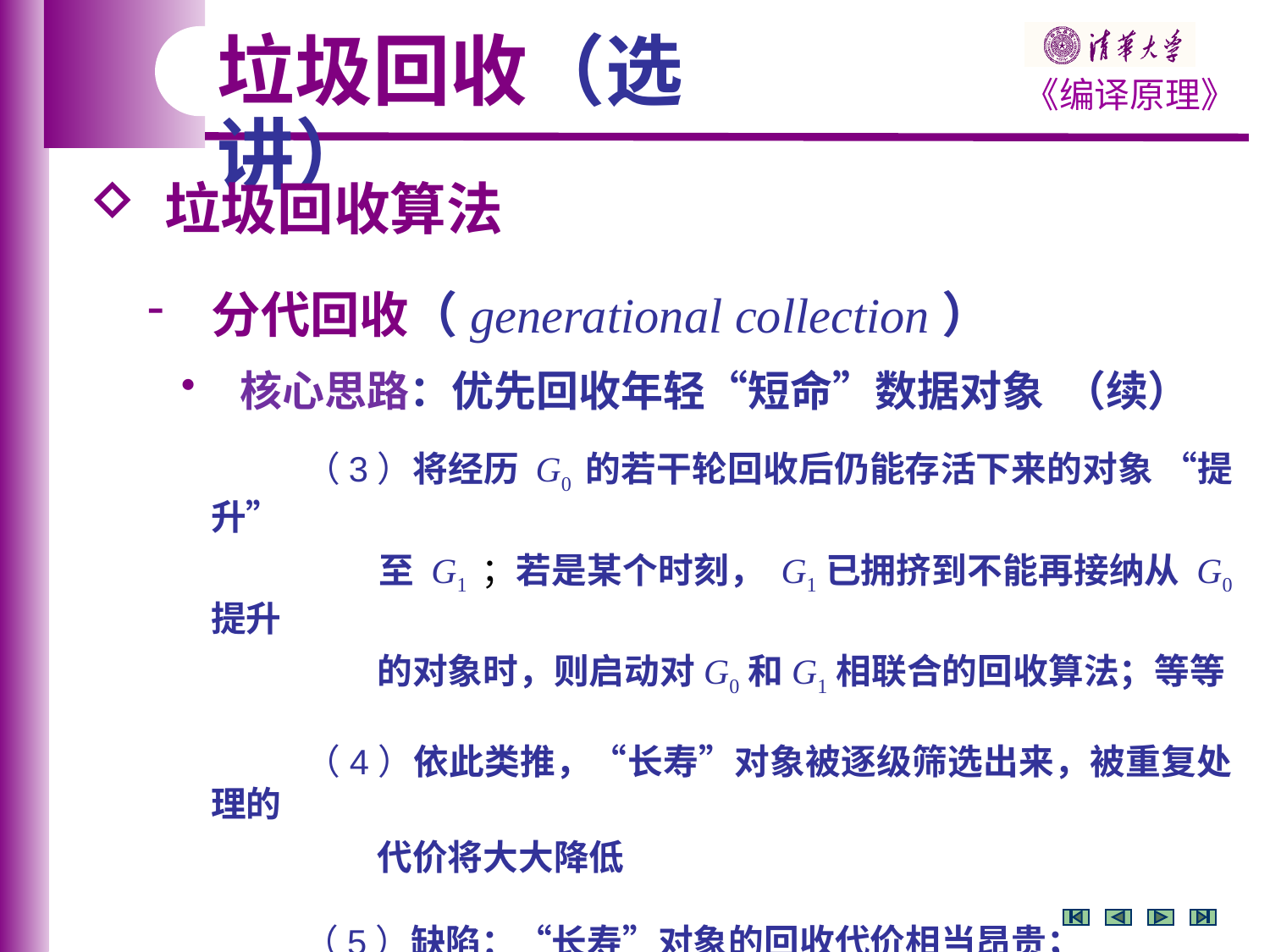

垃圾回收（选讲）
 垃圾回收算法
  分代回收（generational collection）

  核心思路：优先回收年轻“短命”数据对象  （续）

      （3）将经历 G0 的若干轮回收后仍能存活下来的对象 “提升”
               至 G1 ；若是某个时刻， G1已拥挤到不能再接纳从 G0 提升
               的对象时，则启动对G0和G1相联合的回收算法；等等

      （4）依此类推，“长寿”对象被逐级筛选出来，被重复处理的
               代价将大大降低

      （5）缺陷：“长寿”对象的回收代价相当昂贵；
               改进：与专注于“长寿”对象的垃圾回收方法联用，
               如列车算法（train algorithm）